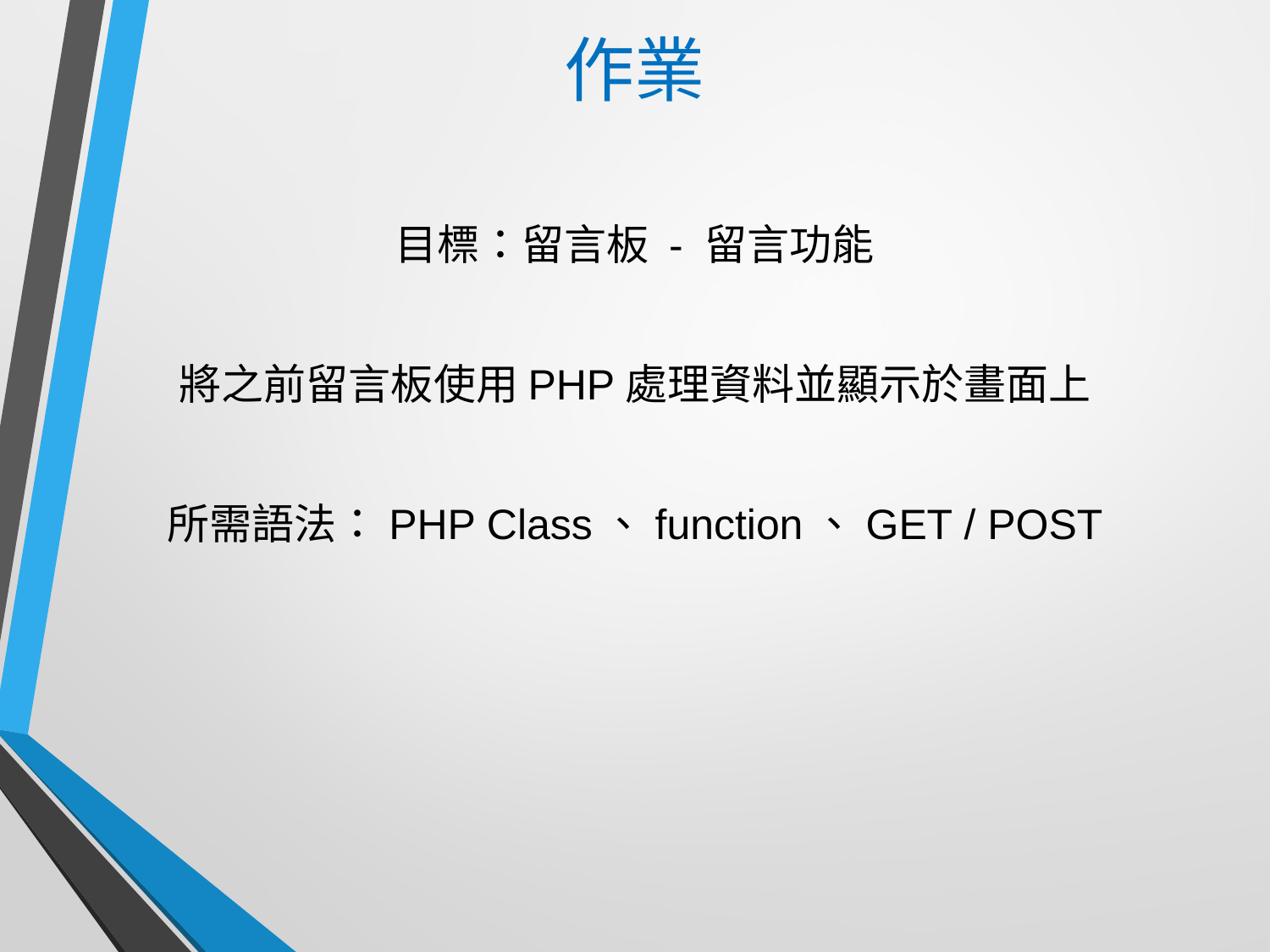

# 作業
目標：留言板 - 留言功能

將之前留言板使用PHP處理資料並顯示於畫面上

所需語法：PHP Class、function、GET / POST